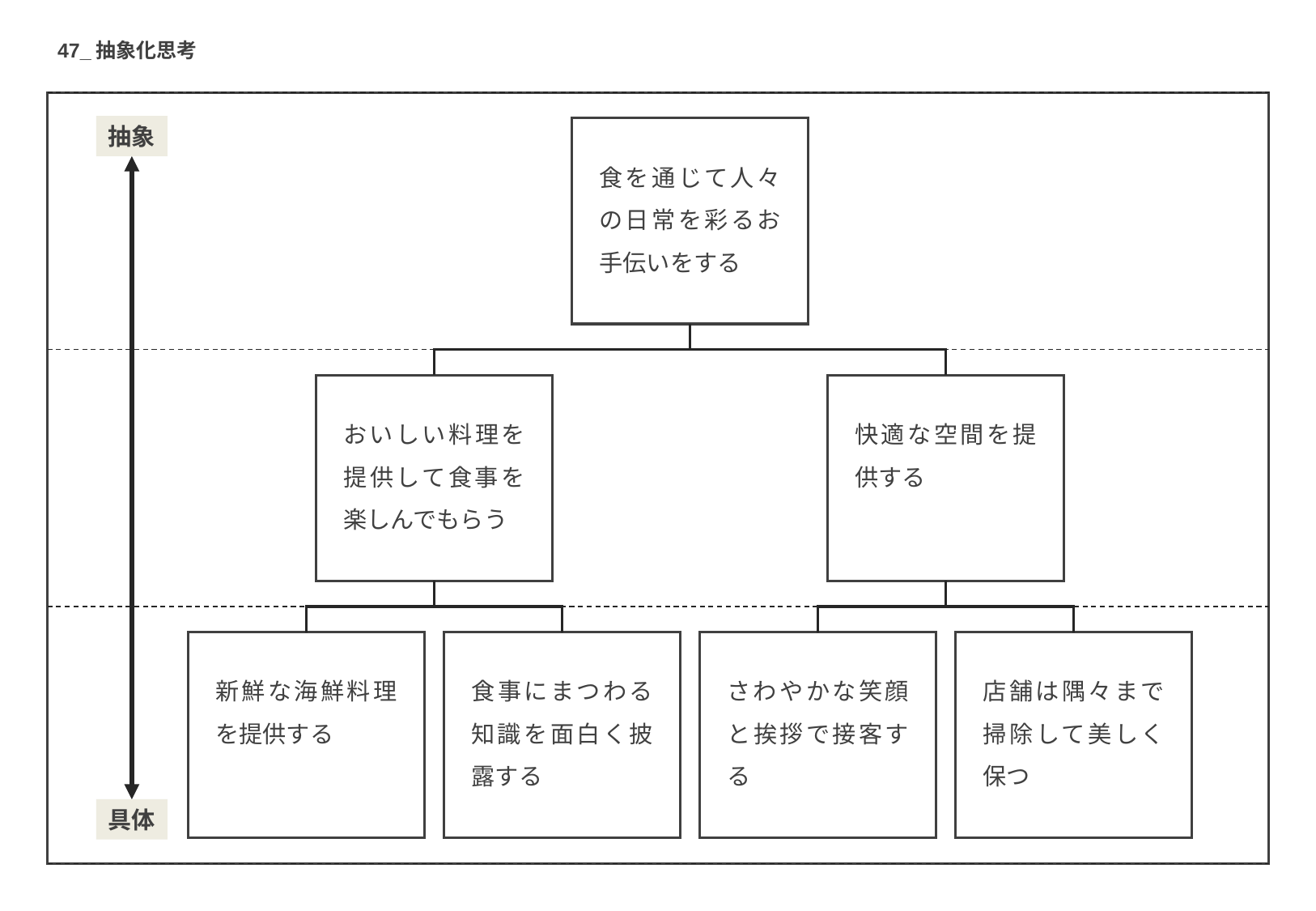

47_抽象化思考

抽象

食を通じて人々の日常を彩るお手伝いをする

おいしい料理を提供して食事を楽しんでもらう

快適な空間を提供する

新鮮な海鮮料理を提供する

食事にまつわる知識を面白く披露する

さわやかな笑顔と挨拶で接客する

店舗は隅々まで掃除して美しく保つ
具体